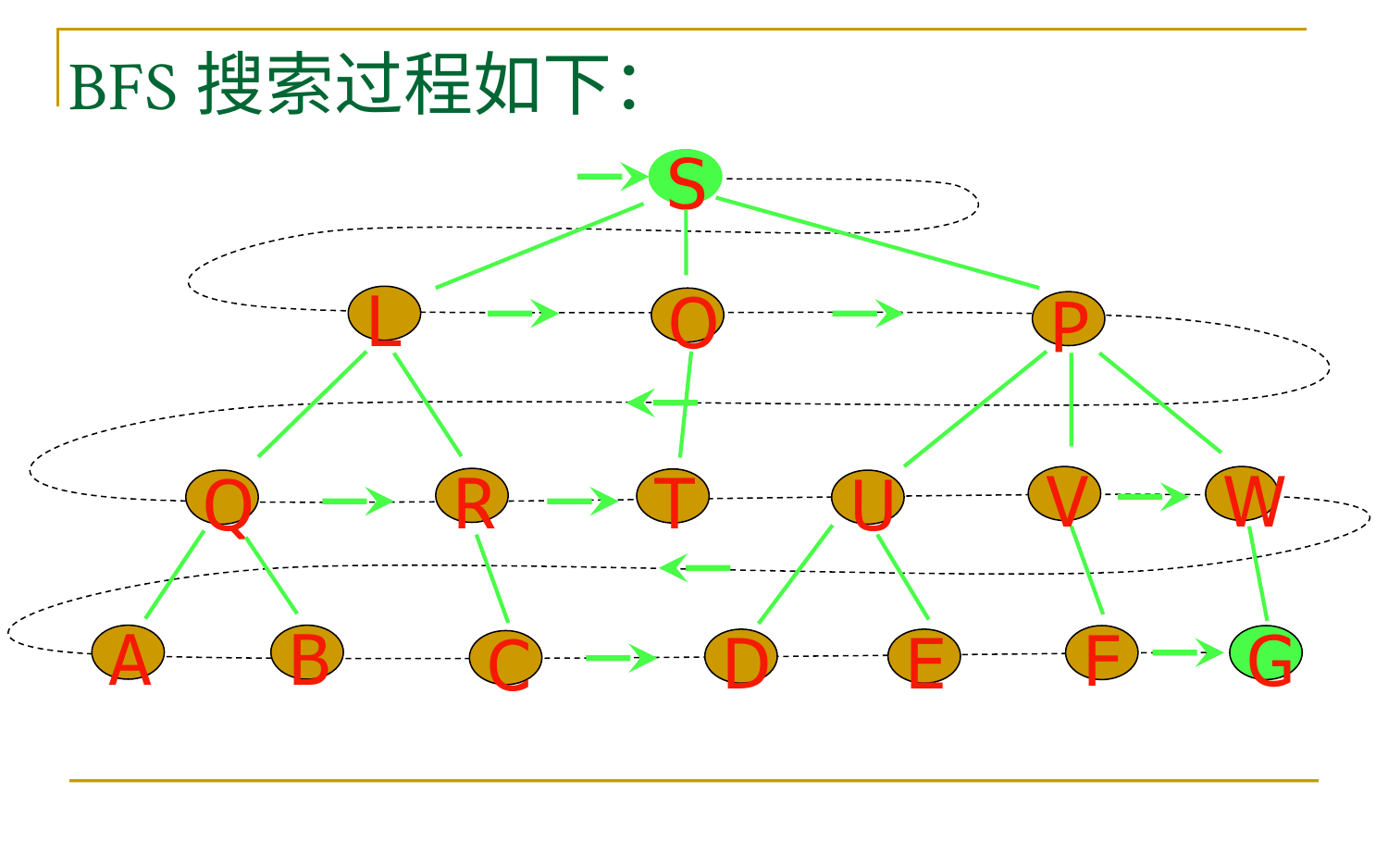

# BFS搜索过程如下：
S

L
O
P

V
W
R
T
Q
U

A
B
F
G
D
E
C